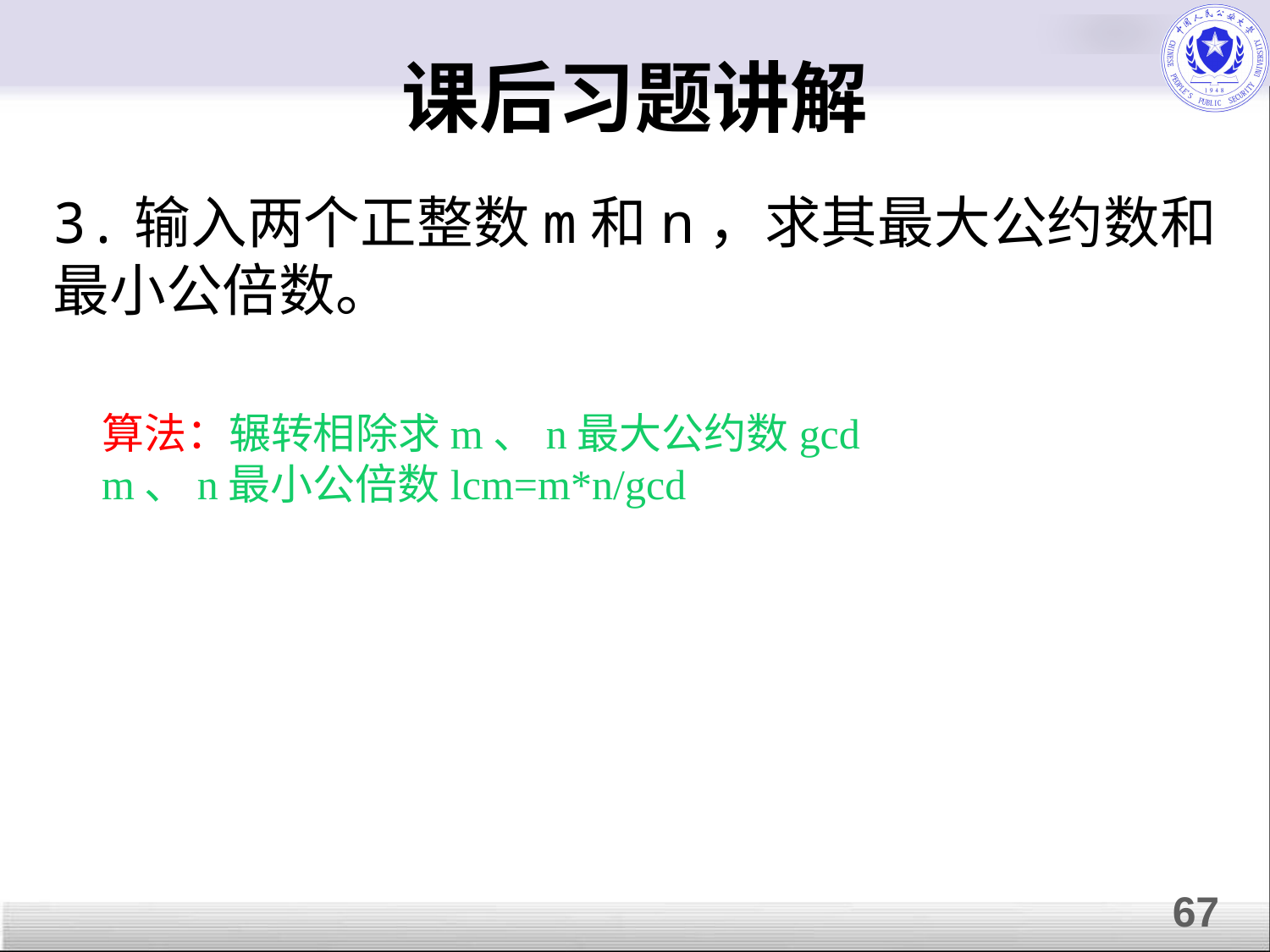

# 课后习题讲解
3.输入两个正整数m和n，求其最大公约数和
最小公倍数。
算法：辗转相除求m、n最大公约数gcd
m、n最小公倍数lcm=m*n/gcd